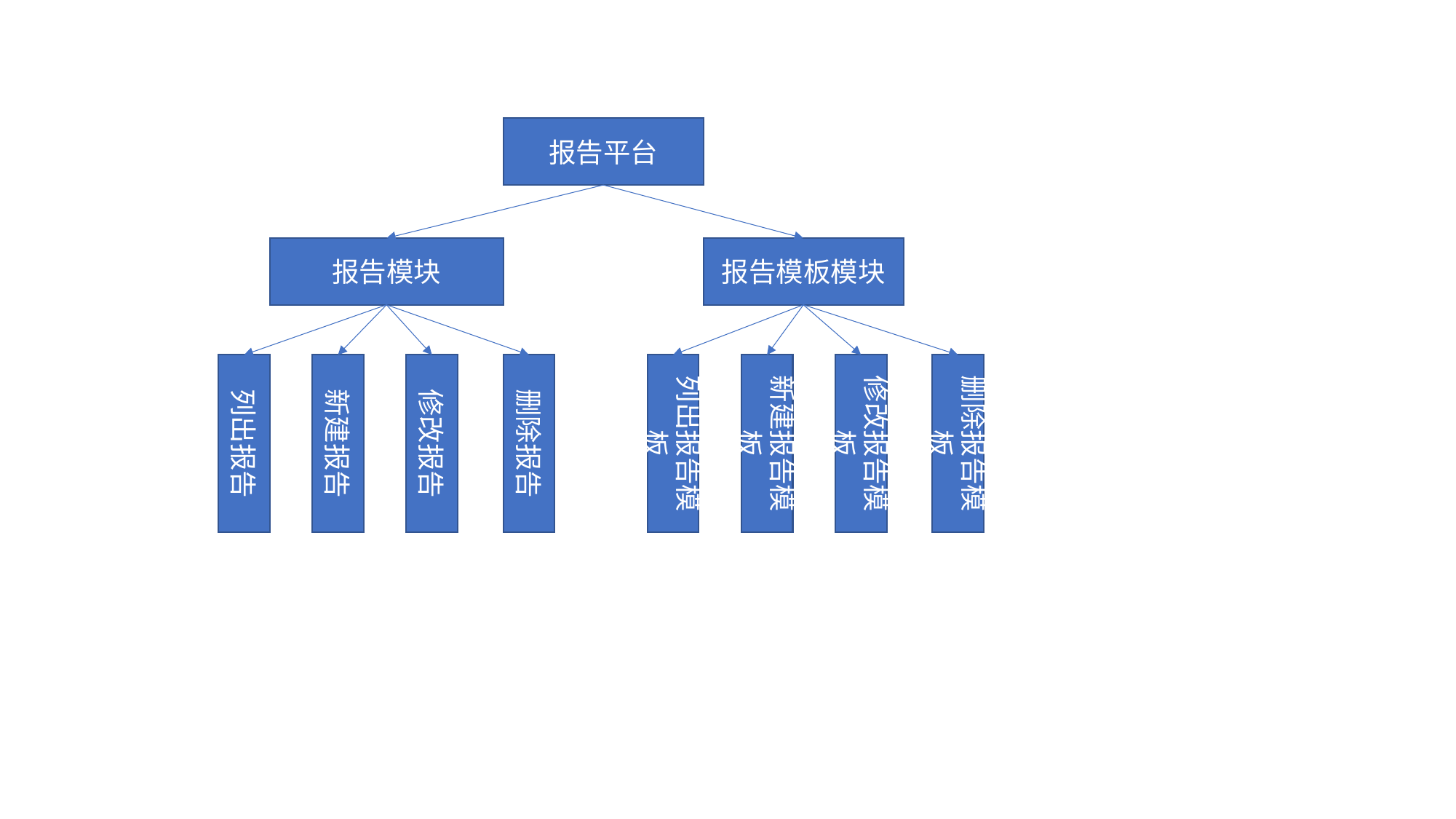

报告平台
报告模块
报告模板模块
列出报告
新建报告
修改报告
删除报告
列出报告模板
新建报告模板
修改报告模板
删除报告模板